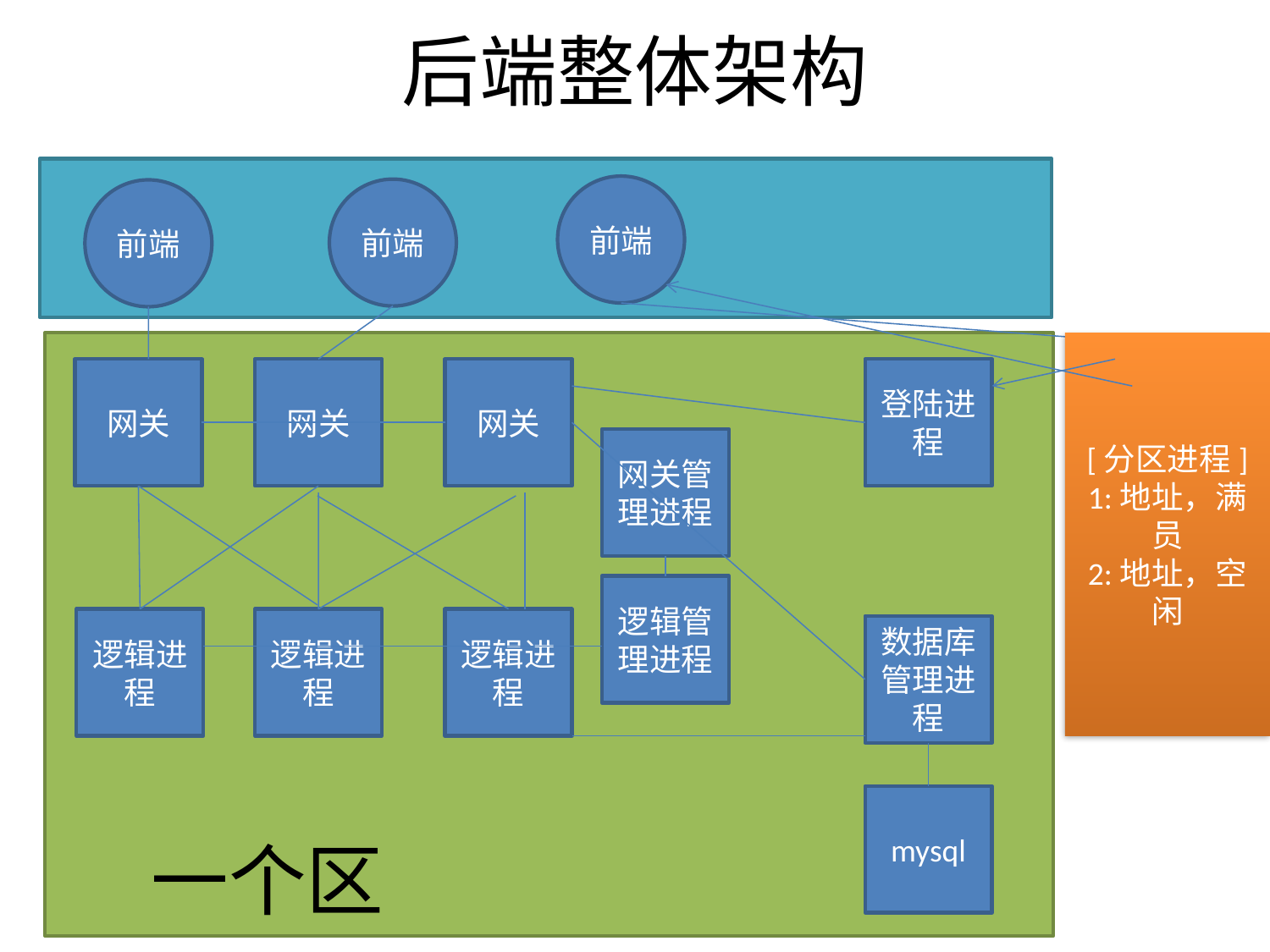

# 后端整体架构

前端
前端
前端

[分区进程]
1:地址，满员
2:地址，空闲
网关
网关
网关
登陆进程
网关管理进程
逻辑管理进程
逻辑进程
逻辑进程
逻辑进程
数据库管理进程
mysql
一个区